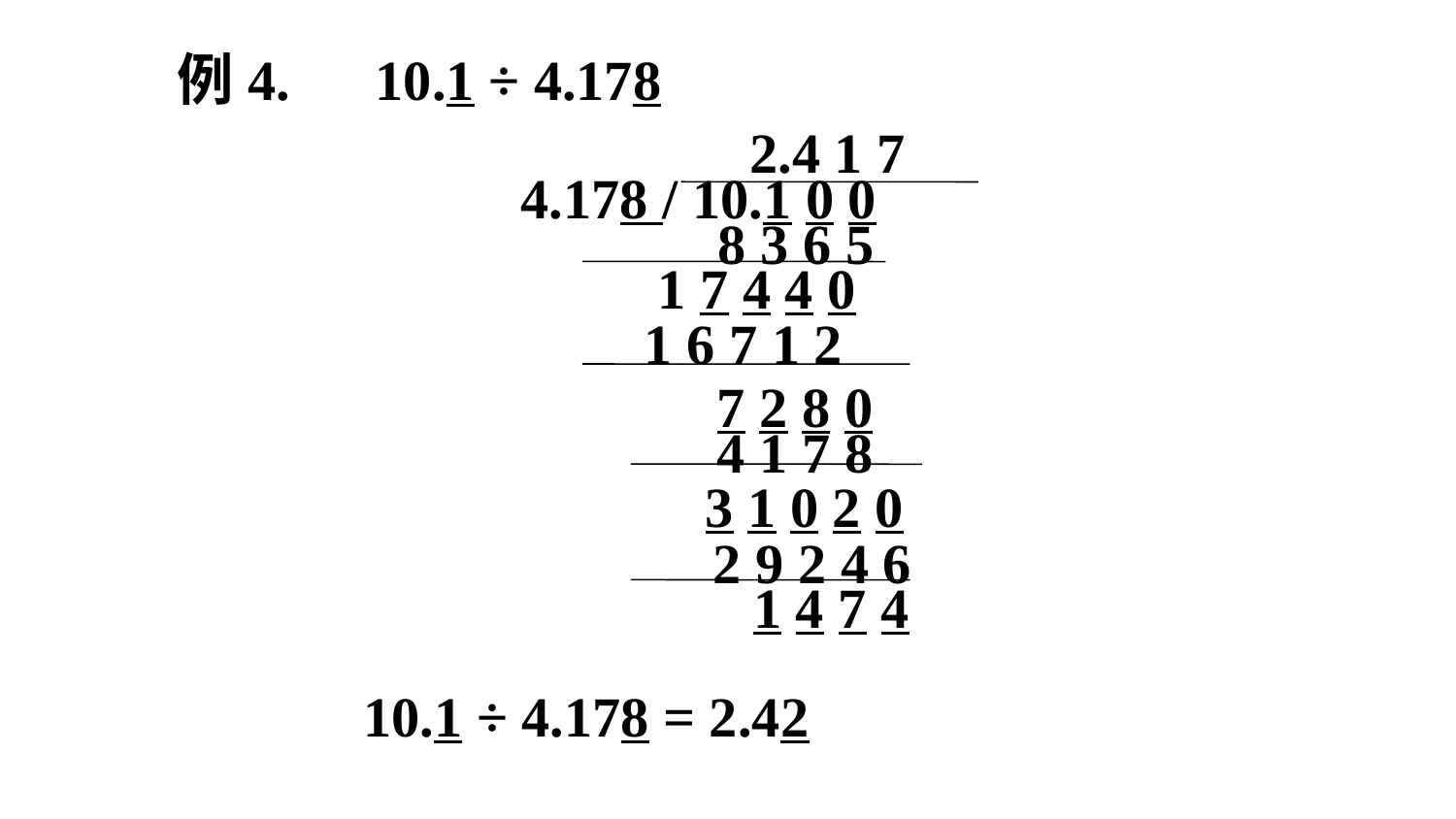

例4.
           10.1 ÷ 4.178
          2.4 1 7
                                    4.178 / 10.1 0 0

                                                  8 3 6 5
                   1 7 4 4 0

            1 6 7 1 2
            7 2 8 0

            4 1 7 8
      3 1 0 2 0

          2 9 2 4 6
            1 4 7 4

           10.1 ÷ 4.178 = 2.42
33